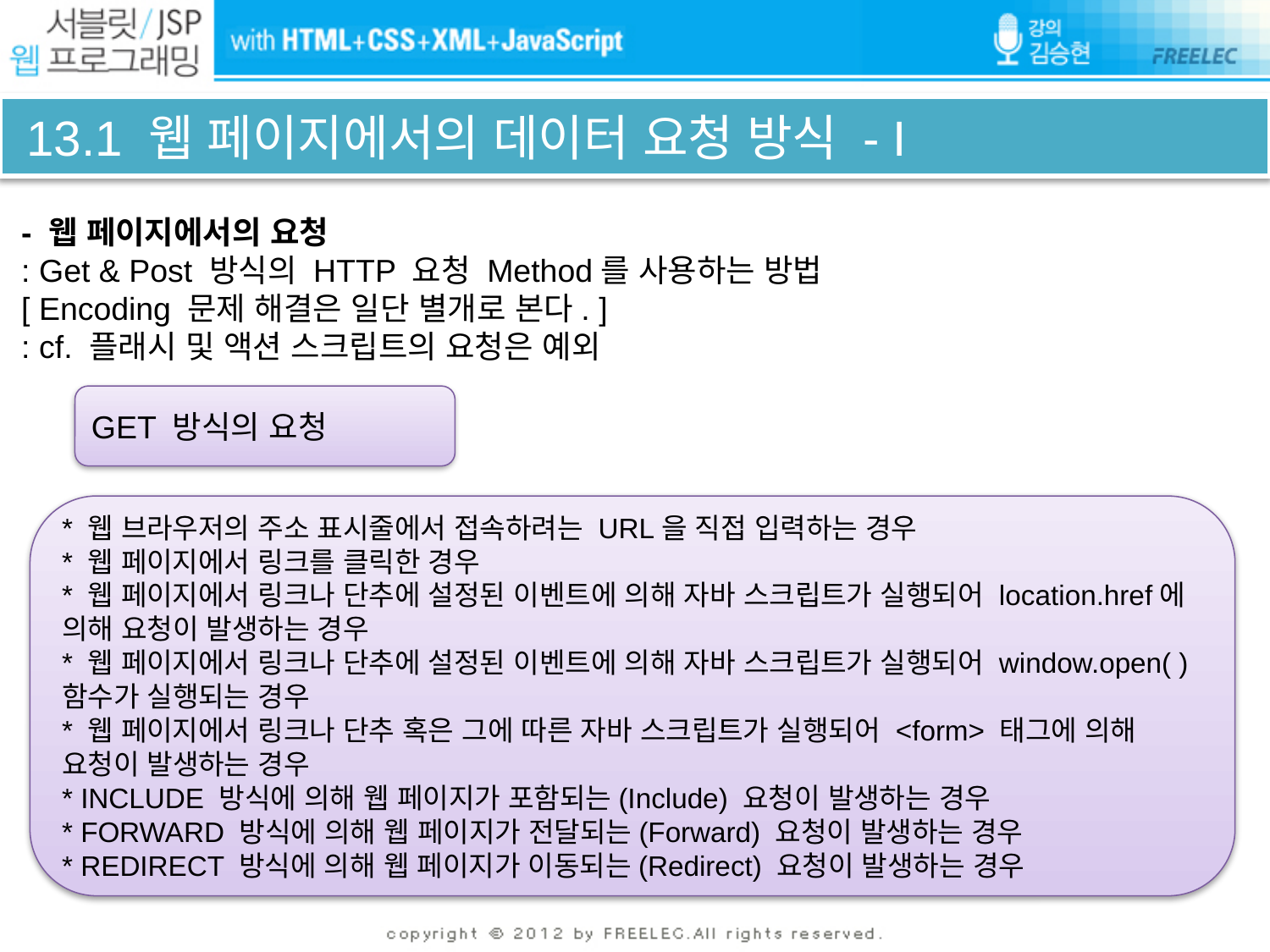

# 13.1 웹 페이지에서의 데이터 요청 방식 - I
 - 웹 페이지에서의 요청
 : Get & Post 방식의 HTTP 요청 Method를 사용하는 방법
 [ Encoding 문제 해결은 일단 별개로 본다. ]
 : cf. 플래시 및 액션 스크립트의 요청은 예외
GET 방식의 요청
* 웹 브라우저의 주소 표시줄에서 접속하려는 URL을 직접 입력하는 경우
* 웹 페이지에서 링크를 클릭한 경우
* 웹 페이지에서 링크나 단추에 설정된 이벤트에 의해 자바 스크립트가 실행되어 location.href에 의해 요청이 발생하는 경우
* 웹 페이지에서 링크나 단추에 설정된 이벤트에 의해 자바 스크립트가 실행되어 window.open( ) 함수가 실행되는 경우
* 웹 페이지에서 링크나 단추 혹은 그에 따른 자바 스크립트가 실행되어 <form> 태그에 의해 요청이 발생하는 경우
* INCLUDE 방식에 의해 웹 페이지가 포함되는(Include) 요청이 발생하는 경우
* FORWARD 방식에 의해 웹 페이지가 전달되는(Forward) 요청이 발생하는 경우
* REDIRECT 방식에 의해 웹 페이지가 이동되는(Redirect) 요청이 발생하는 경우